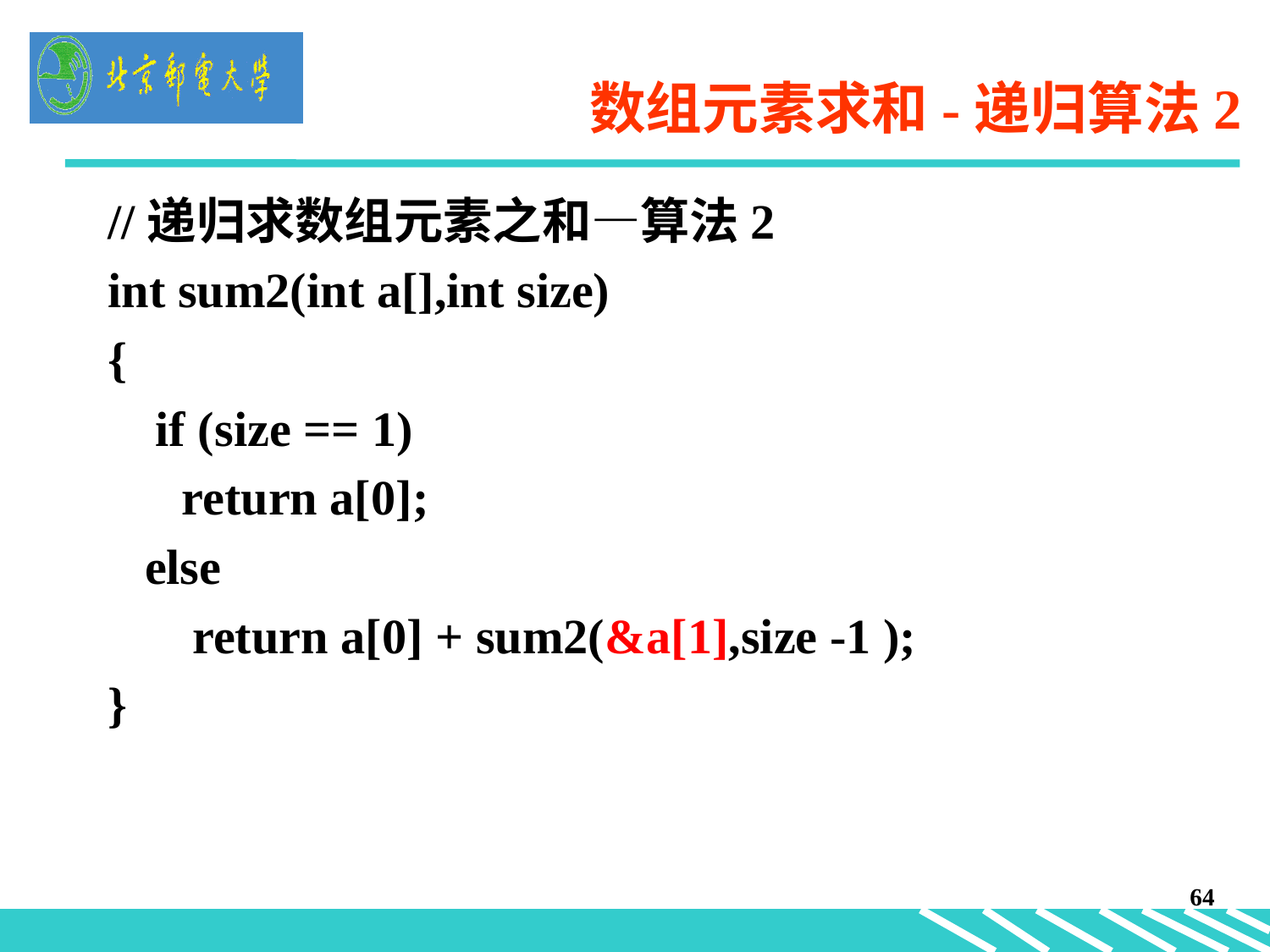

# 数组元素求和-递归算法2
//递归求数组元素之和—算法2
int sum2(int a[],int size)
{
	if (size == 1)
      return a[0];
   else
	   return a[0] + sum2(&a[1],size -1 );
}
64